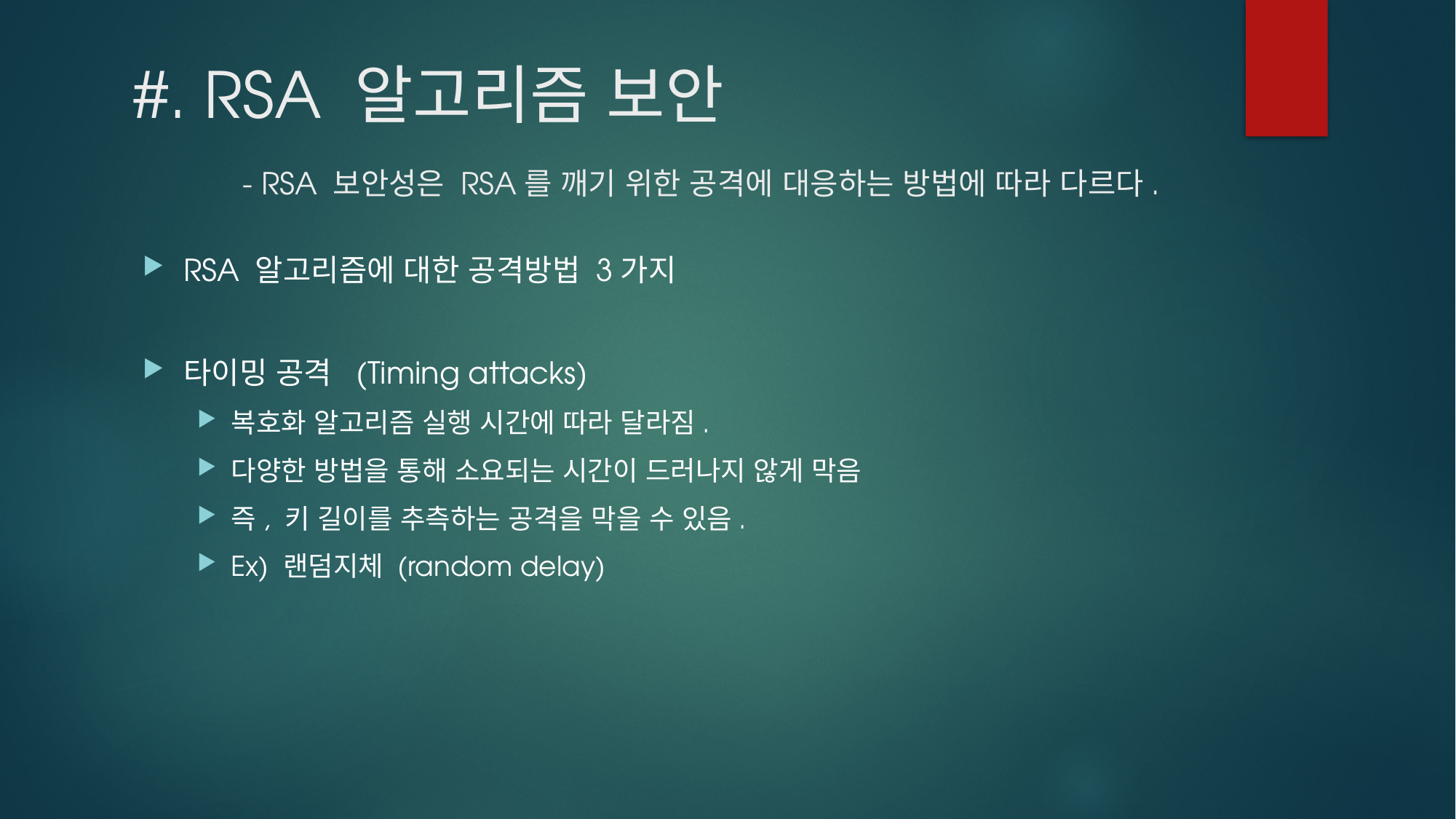

# #. RSA 알고리즘 보안 - RSA 보안성은 RSA를 깨기 위한 공격에 대응하는 방법에 따라 다르다.
RSA 알고리즘에 대한 공격방법 3가지

타이밍 공격  (Timing attacks)
복호화 알고리즘 실행 시간에 따라 달라짐.
다양한 방법을 통해 소요되는 시간이 드러나지 않게 막음
즉, 키 길이를 추측하는 공격을 막을 수 있음.
Ex) 랜덤지체 (random delay)